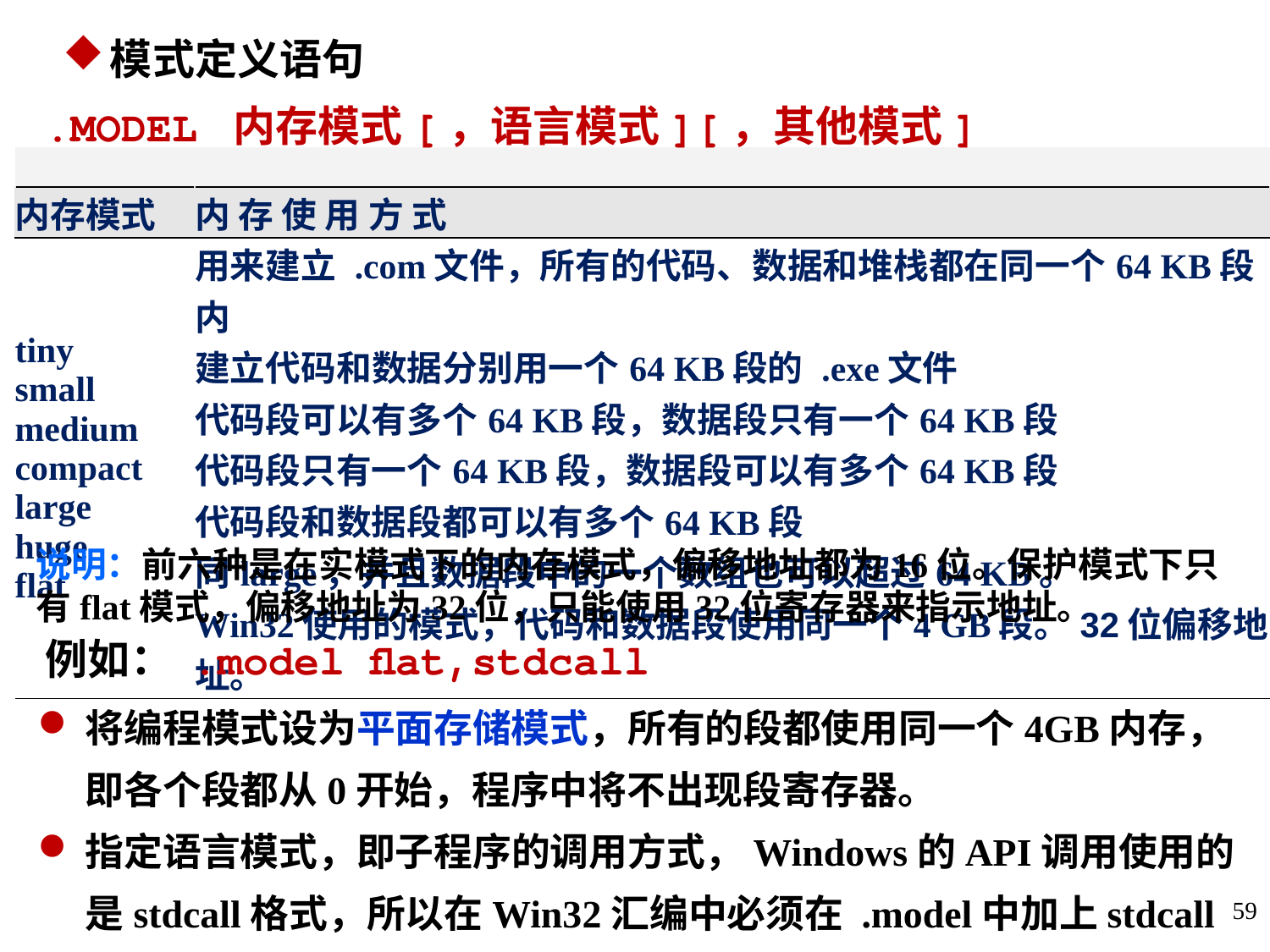

模式定义语句
.MODEL 内存模式[，语言模式][，其他模式]
|  |  |
| --- | --- |
| 内存模式 | 内 存 使 用 方 式 |
| tiny small medium compact large huge flat | 用来建立 .com文件，所有的代码、数据和堆栈都在同一个64 KB段内 建立代码和数据分别用一个64 KB段的 .exe文件 代码段可以有多个64 KB段，数据段只有一个64 KB段 代码段只有一个64 KB段，数据段可以有多个64 KB段 代码段和数据段都可以有多个64 KB段 同large，并且数据段中的一个数组也可以超过64 KB。 Win32使用的模式，代码和数据段使用同一个4 GB段。32位偏移地址。 |
说明：前六种是在实模式下的内存模式，偏移地址都为16位。保护模式下只有flat模式，偏移地址为32位，只能使用32位寄存器来指示地址。
例如：
.model flat,stdcall
将编程模式设为平面存储模式，所有的段都使用同一个4GB内存，即各个段都从0开始，程序中将不出现段寄存器。
指定语言模式，即子程序的调用方式，Windows的API调用使用的是stdcall格式，所以在Win32汇编中必须在 .model中加上stdcall参数。
59